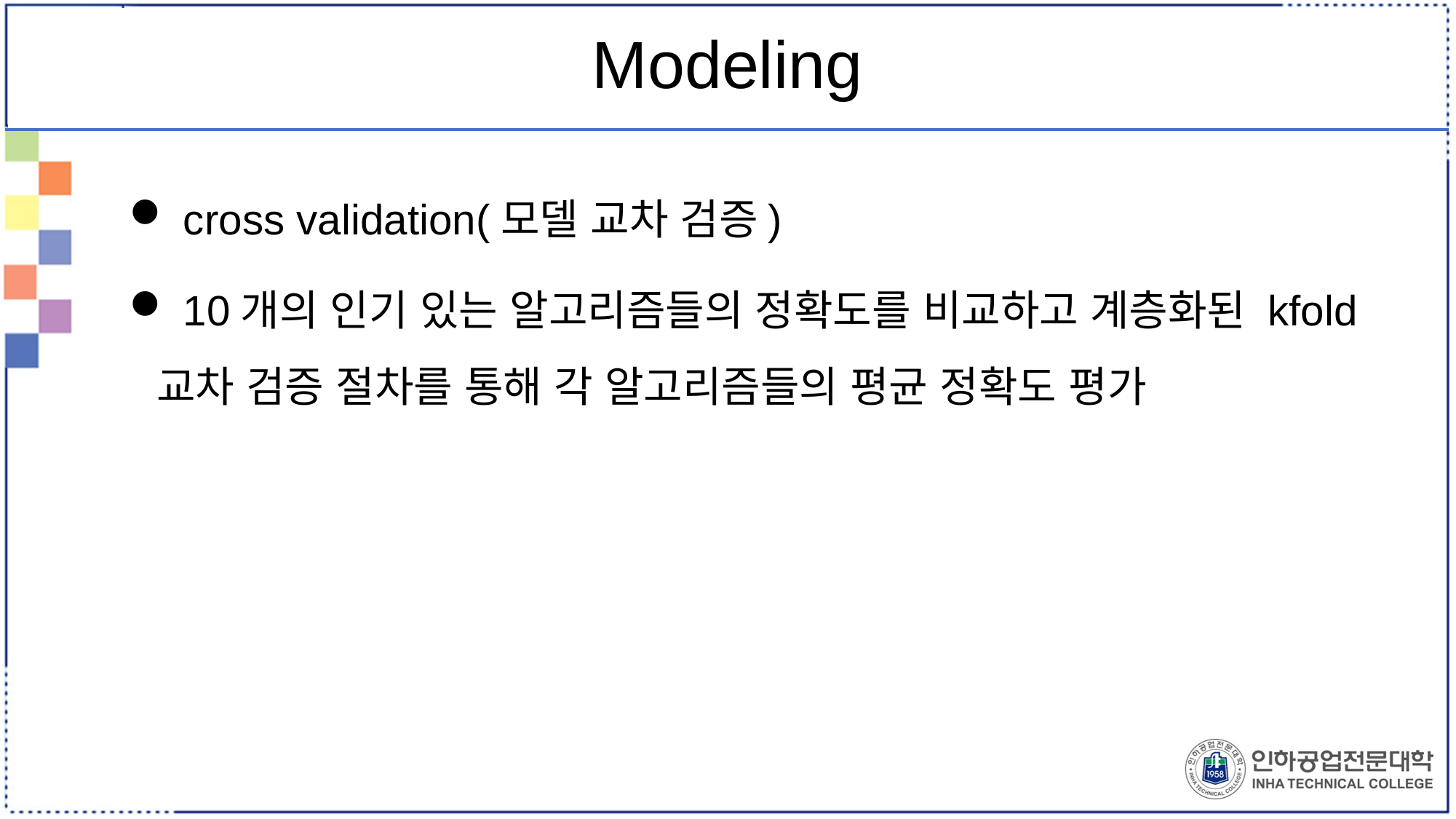

# Modeling
 cross validation(모델 교차 검증)
 10개의 인기 있는 알고리즘들의 정확도를 비교하고 계층화된 kfold 교차 검증 절차를 통해 각 알고리즘들의 평균 정확도 평가